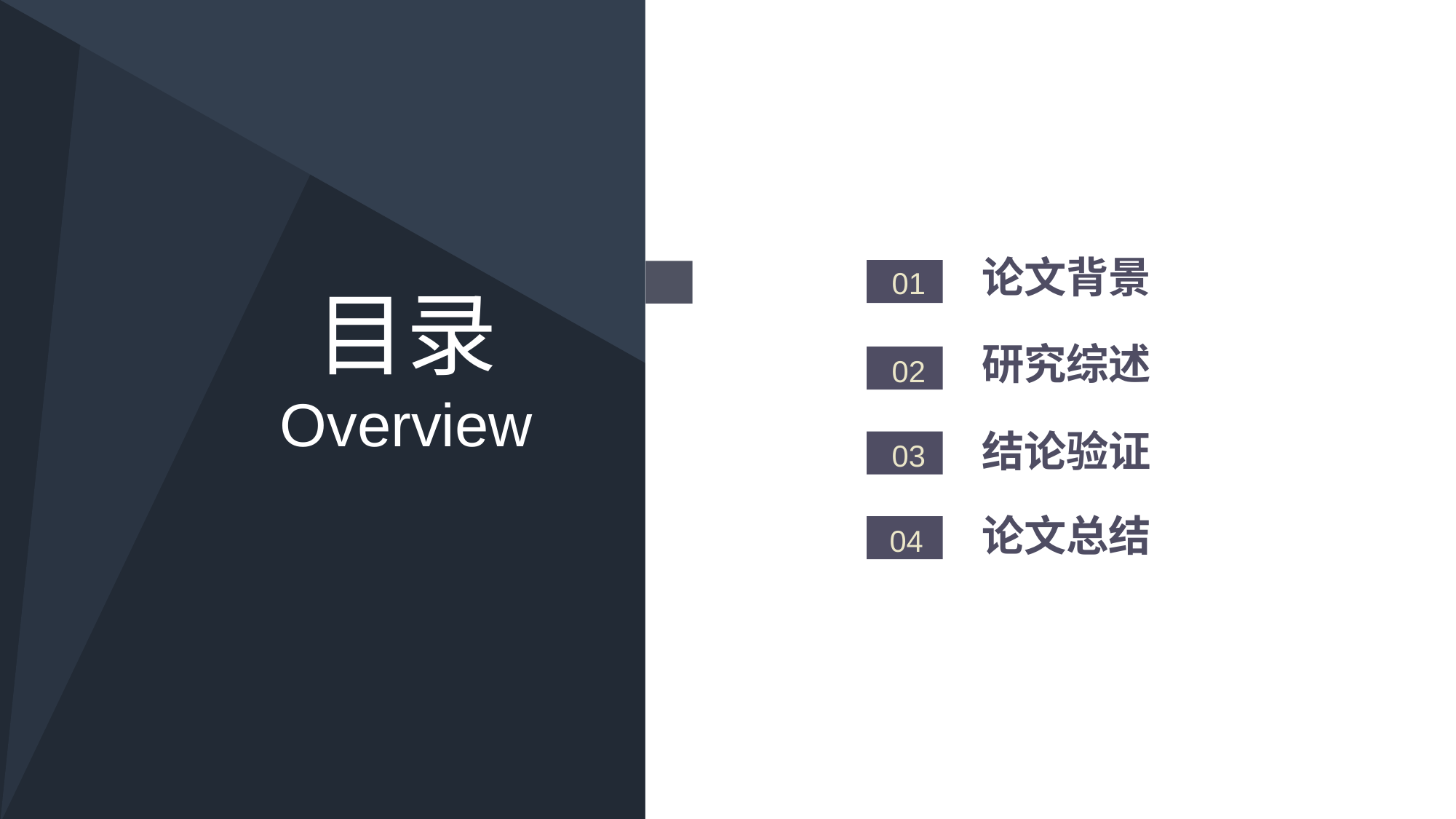

论文背景
01

目录
Overview
研究综述

02
结论验证

03
论文总结

04